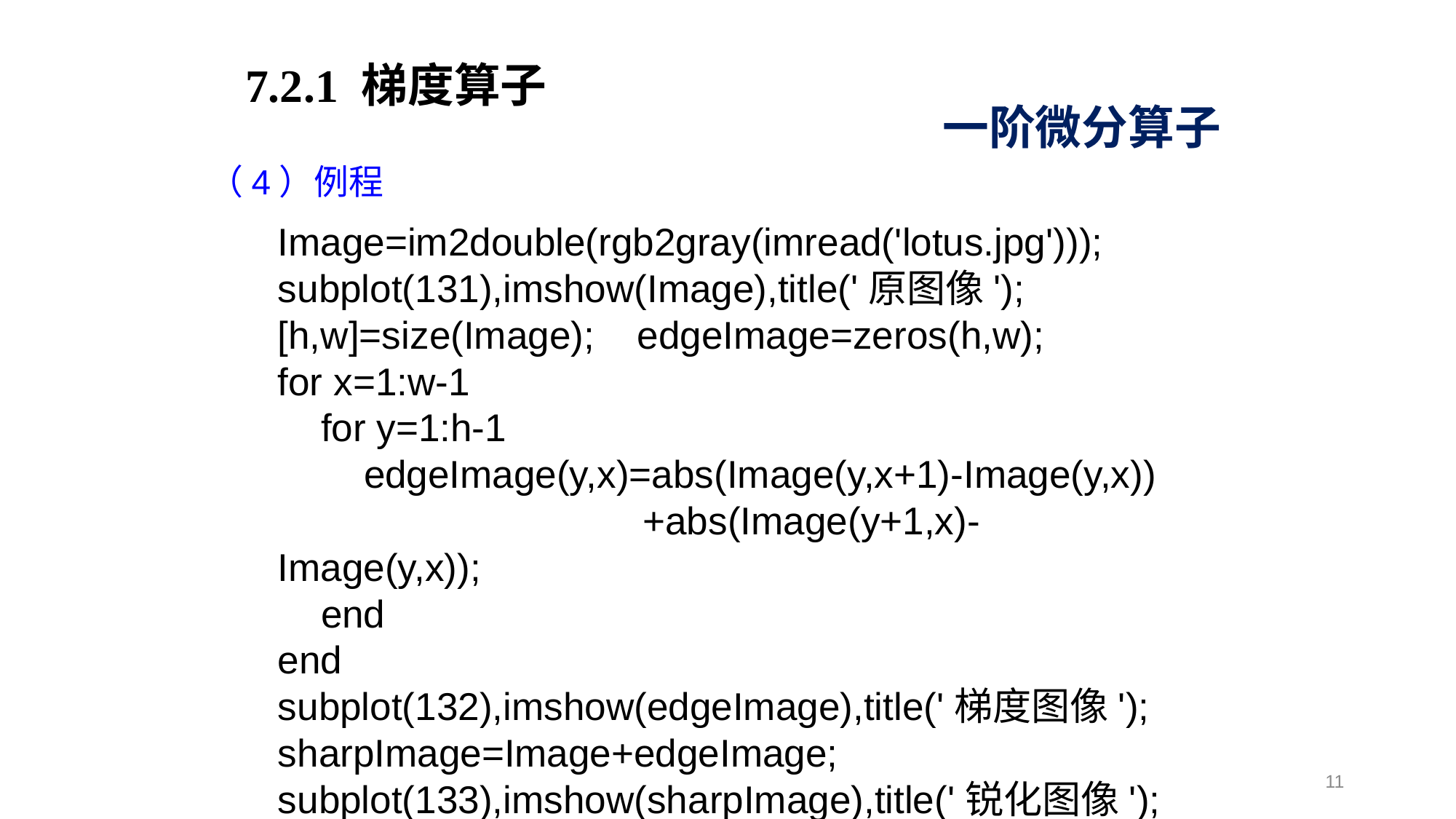

7.2.1 梯度算子
一阶微分算子
（4）例程
Image=im2double(rgb2gray(imread('lotus.jpg')));
subplot(131),imshow(Image),title('原图像');
[h,w]=size(Image);    edgeImage=zeros(h,w);
for x=1:w-1
    for y=1:h-1
        edgeImage(y,x)=abs(Image(y,x+1)-Image(y,x))
                                  +abs(Image(y+1,x)-Image(y,x));
    end
end
subplot(132),imshow(edgeImage),title('梯度图像');
sharpImage=Image+edgeImage;
subplot(133),imshow(sharpImage),title('锐化图像');
11